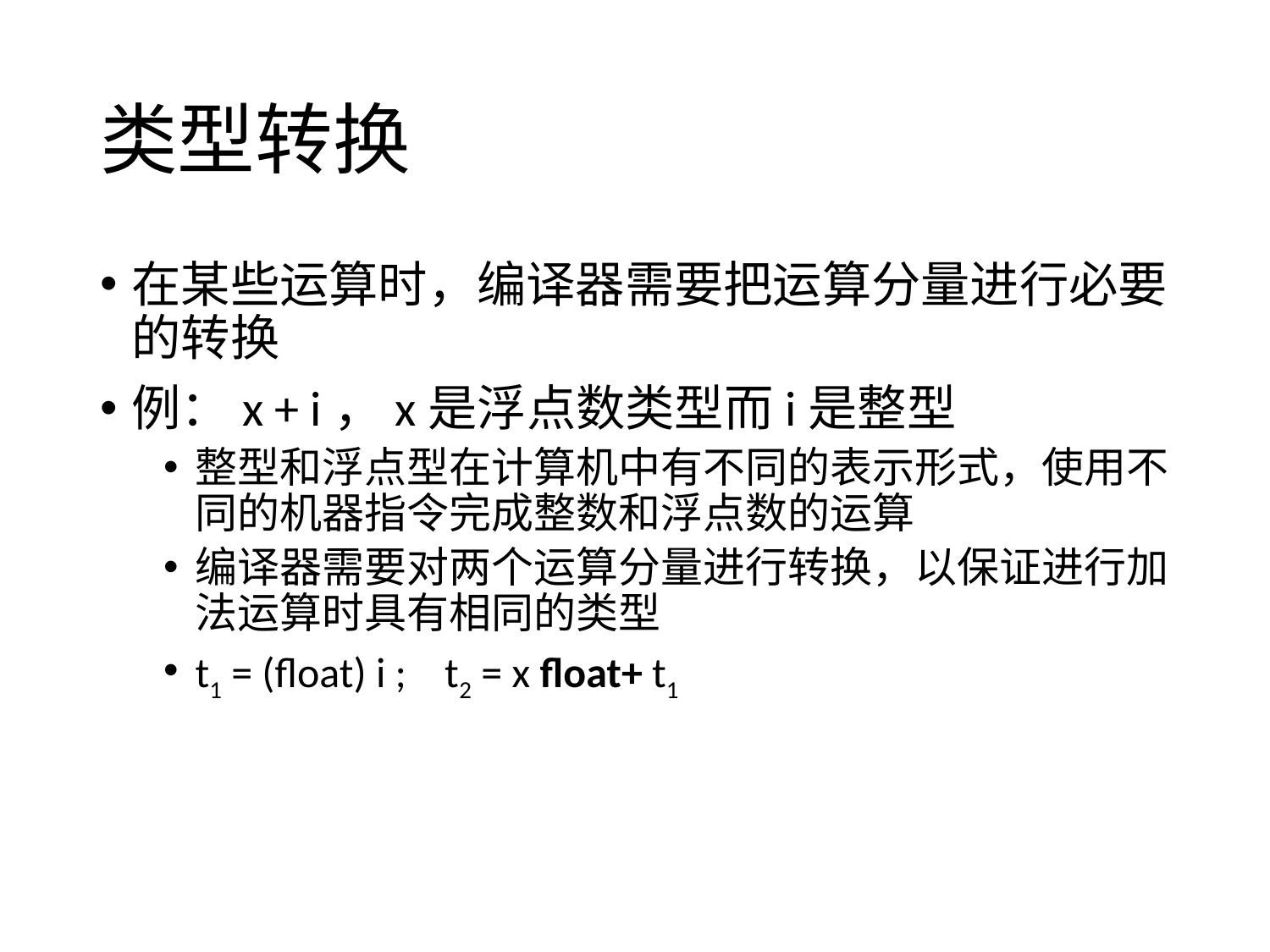

# 类型转换
在某些运算时，编译器需要把运算分量进行必要的转换
例：x + i，x是浮点数类型而i是整型
整型和浮点型在计算机中有不同的表示形式，使用不同的机器指令完成整数和浮点数的运算
编译器需要对两个运算分量进行转换，以保证进行加法运算时具有相同的类型
t1 = (float) i ;    t2 = x float+ t1